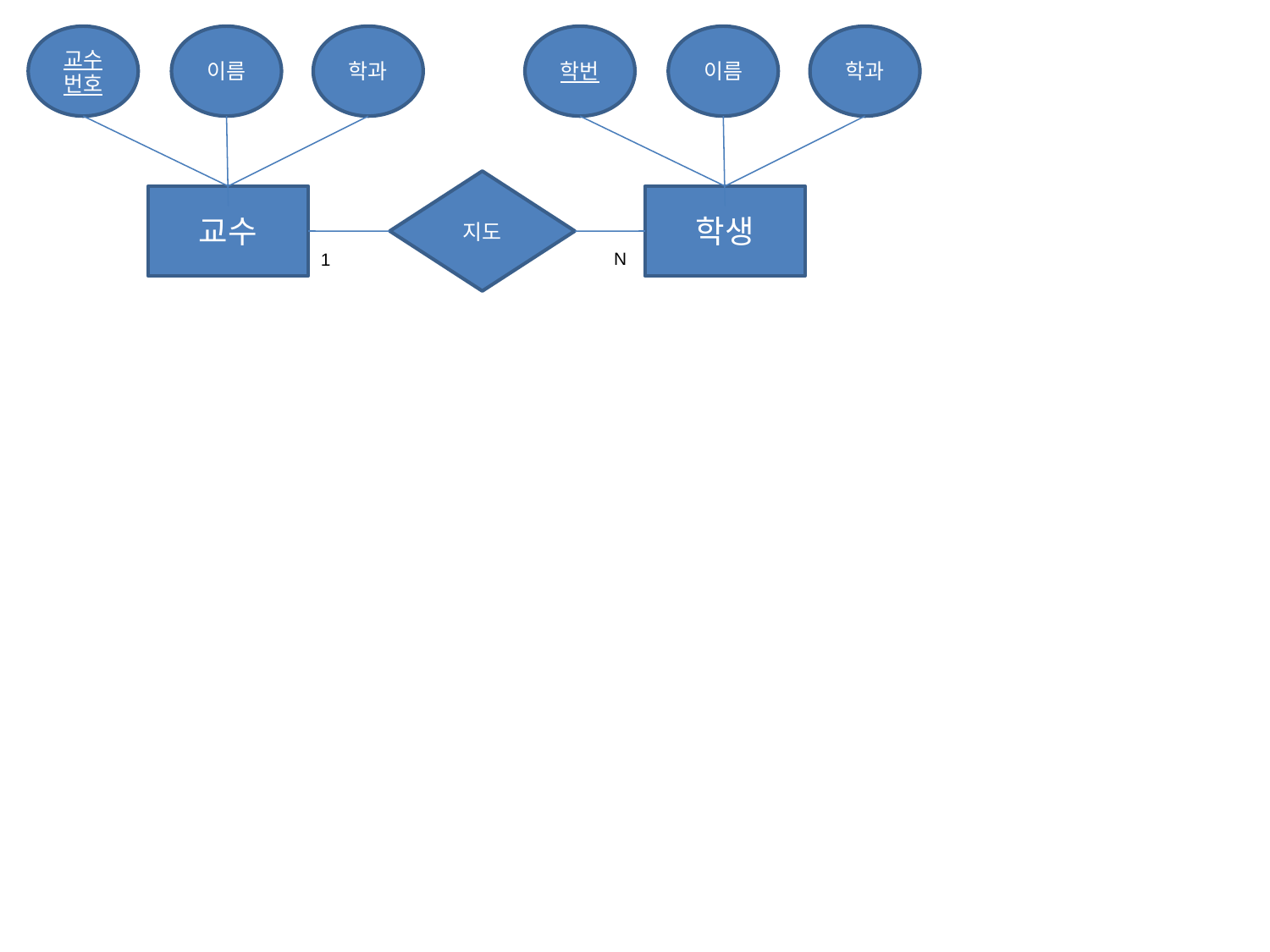

교수 번호
이름
학과
학번
이름
학과
지도
교수
학생
N
1